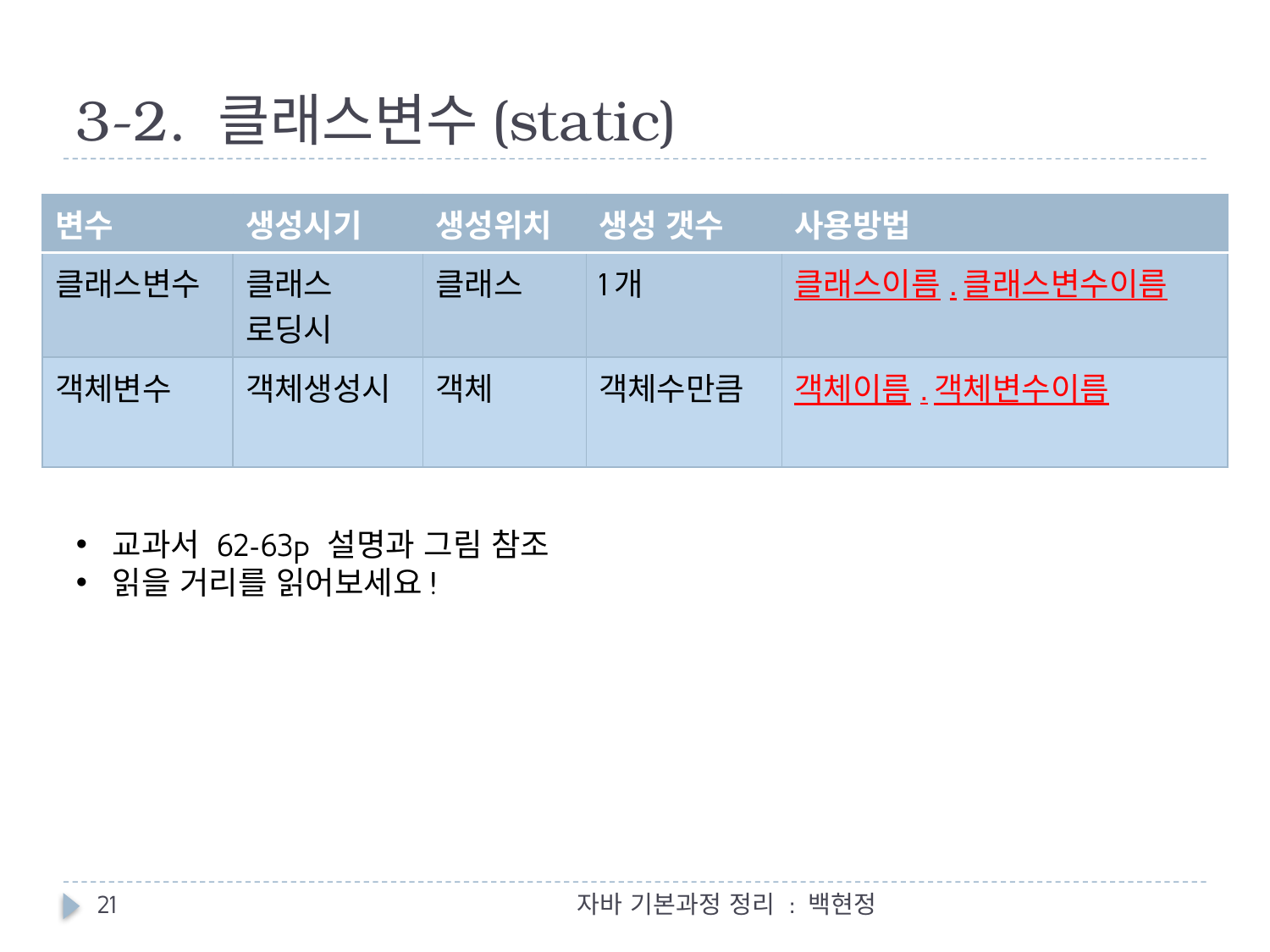

# 3-2. 클래스변수(static)

| 변수 | 생성시기 | 생성위치 | 생성 갯수 | 사용방법 |
| --- | --- | --- | --- | --- |
| 클래스변수 | 클래스 로딩시 | 클래스 | 1개 | 클래스이름.클래스변수이름 |
| 객체변수 | 객체생성시 | 객체 | 객체수만큼 | 객체이름.객체변수이름 |
  교과서 62-63p 설명과 그림 참조
  읽을 거리를 읽어보세요!
21
자바 기본과정 정리 : 백현정